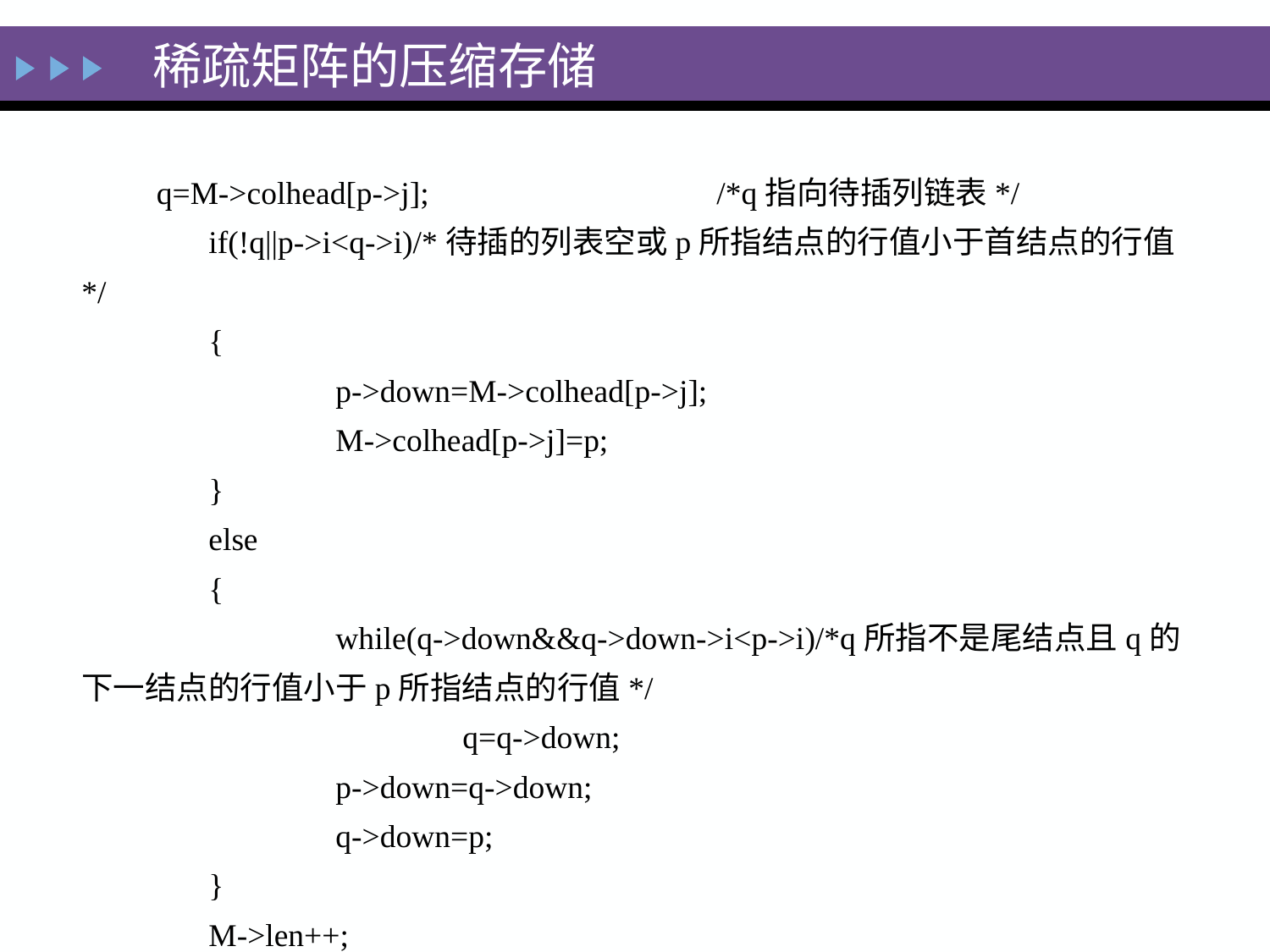

# 稀疏矩阵的压缩存储
q=M->colhead[p->j];			/*q指向待插列链表*/
	if(!q||p->i<q->i)/*待插的列表空或p所指结点的行值小于首结点的行值*/
	{
		p->down=M->colhead[p->j];
		M->colhead[p->j]=p;
	}
	else
	{
		while(q->down&&q->down->i<p->i)/*q所指不是尾结点且q的下一结点的行值小于p所指结点的行值*/
			q=q->down;
		p->down=q->down;
		q->down=p;
	}
	M->len++;
}